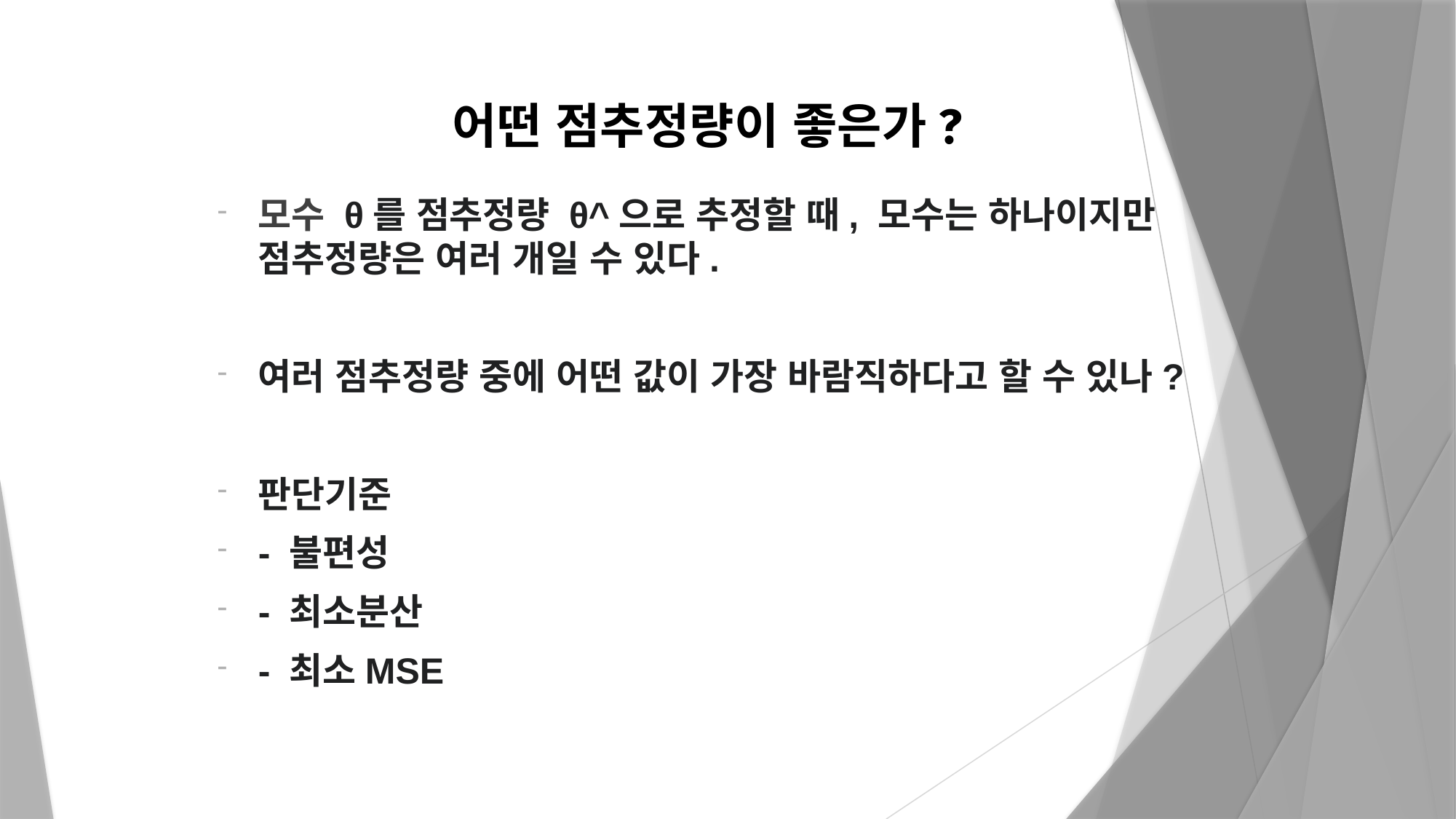

# 어떤 점추정량이 좋은가?
모수 θ를 점추정량 θ^으로 추정할 때, 모수는 하나이지만 점추정량은 여러 개일 수 있다.

여러 점추정량 중에 어떤 값이 가장 바람직하다고 할 수 있나?

판단기준
- 불편성
- 최소분산
- 최소MSE